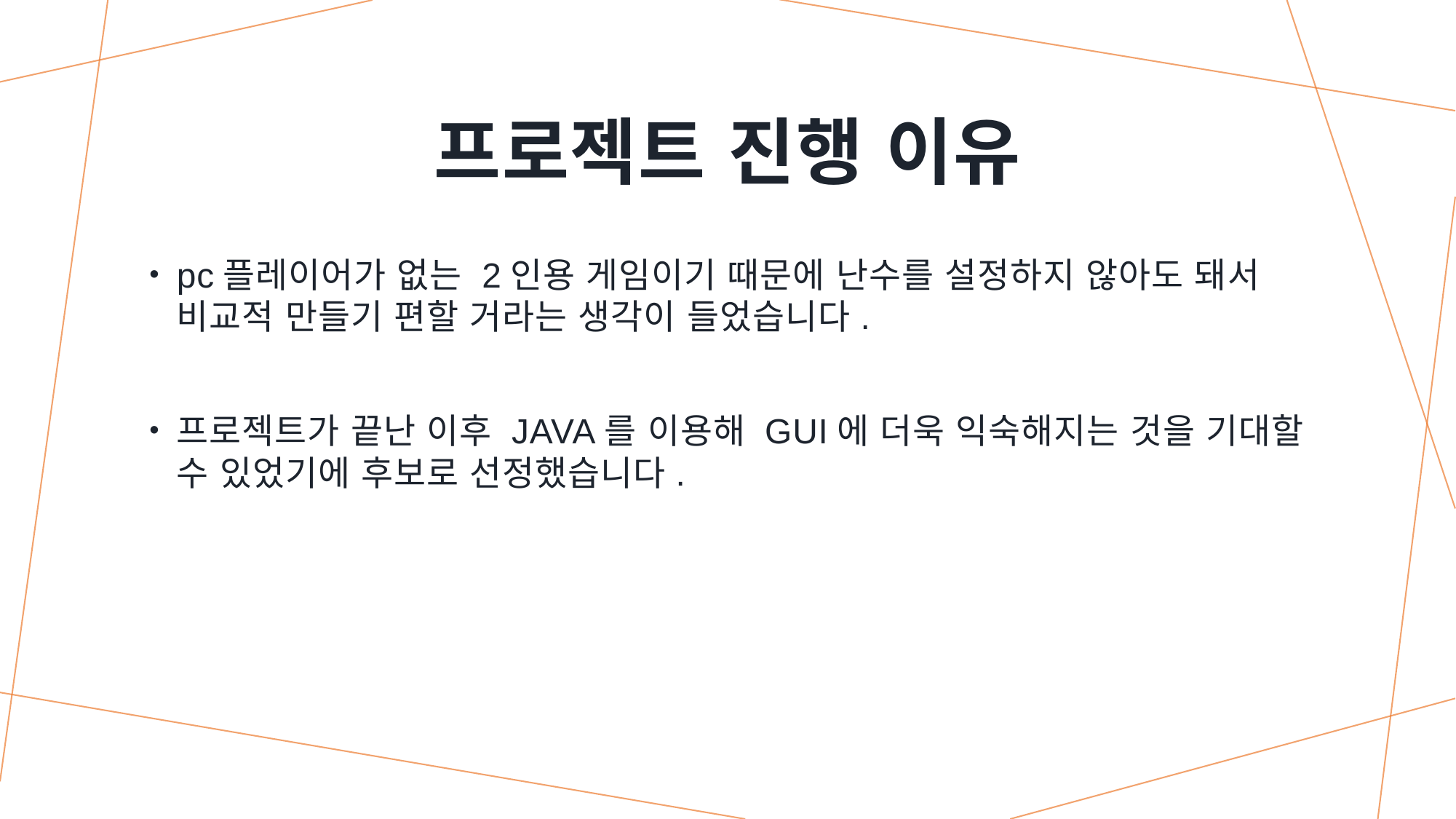

# 프로젝트 진행 이유
pc플레이어가 없는 2인용 게임이기 때문에 난수를 설정하지 않아도 돼서 비교적 만들기 편할 거라는 생각이 들었습니다.

프로젝트가 끝난 이후 JAVA를 이용해 GUI에 더욱 익숙해지는 것을 기대할 수 있었기에 후보로 선정했습니다.